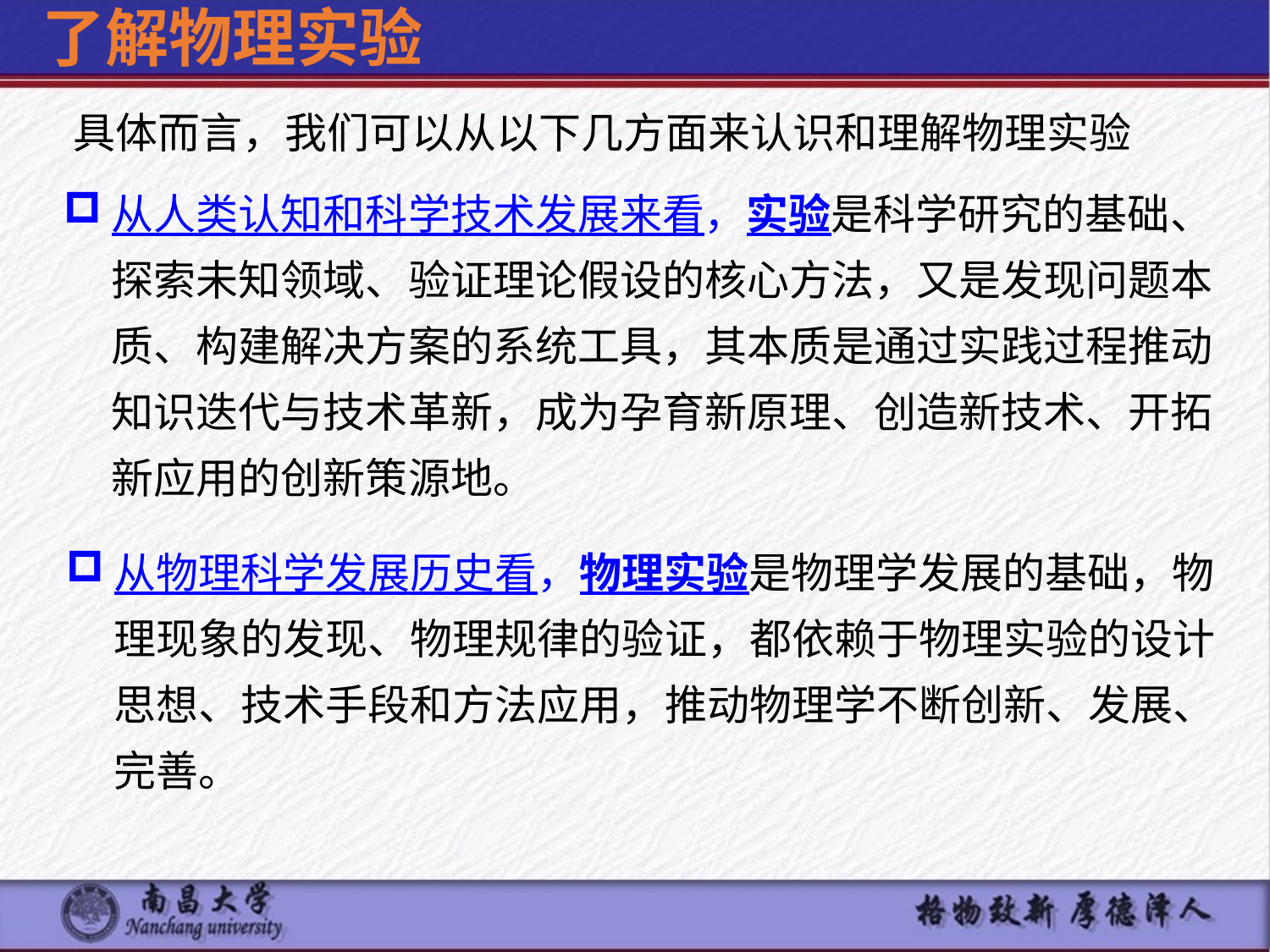

了解物理实验
具体而言，我们可以从以下几方面来认识和理解物理实验
从人类认知和科学技术发展来看，实验是科学研究的基础、探索未知领域、验证理论假设的核心方法，又是发现问题本质、构建解决方案的系统工具，其本质是通过实践过程推动知识迭代与技术革新，成为孕育新原理、创造新技术、开拓新应用的创新策源地。
从物理科学发展历史看，物理实验是物理学发展的基础，物理现象的发现、物理规律的验证，都依赖于物理实验的设计思想、技术手段和方法应用，推动物理学不断创新、发展、完善。